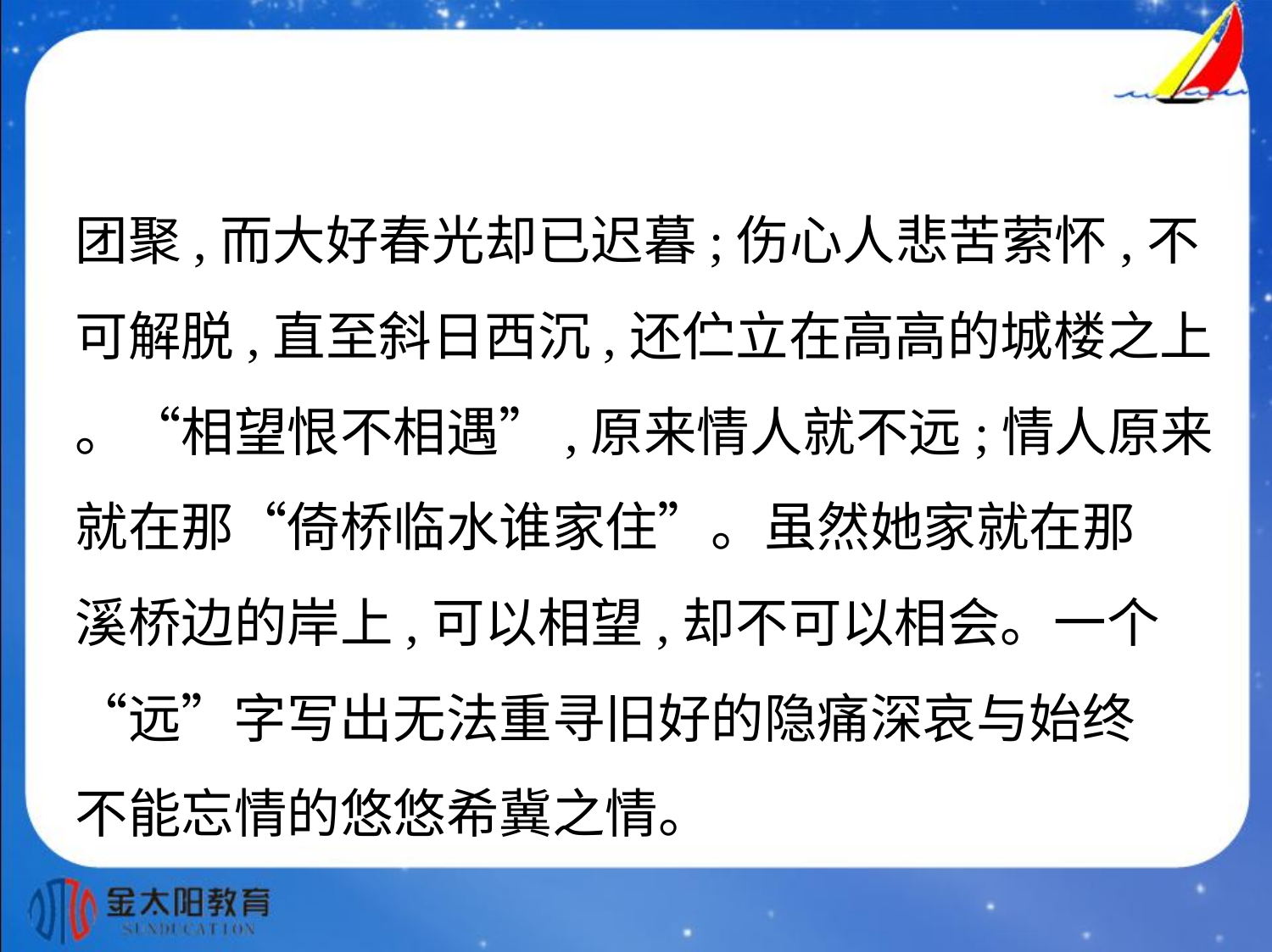

团聚,而大好春光却已迟暮;伤心人悲苦萦怀,不
可解脱,直至斜日西沉,还伫立在高高的城楼之上
。“相望恨不相遇”,原来情人就不远;情人原来
就在那“倚桥临水谁家住”。虽然她家就在那
溪桥边的岸上,可以相望,却不可以相会。一个
“远”字写出无法重寻旧好的隐痛深哀与始终
不能忘情的悠悠希冀之情。